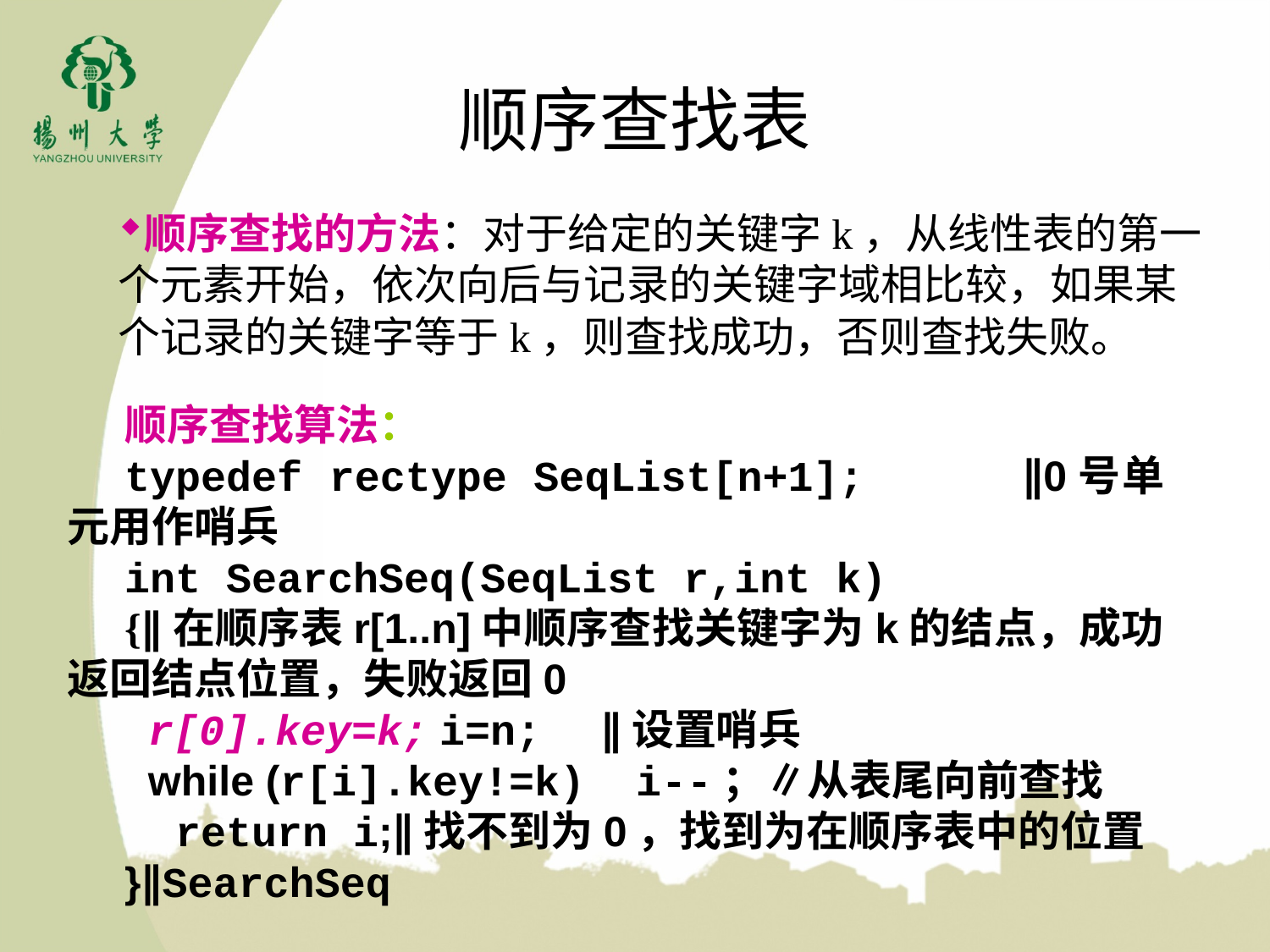

顺序查找表
顺序查找的方法：对于给定的关键字k，从线性表的第一个元素开始，依次向后与记录的关键字域相比较，如果某个记录的关键字等于k，则查找成功，否则查找失败。
顺序查找算法：
typedef rectype SeqList[n+1];            ∥0号单元用作哨兵
int SearchSeq(SeqList r,int k)
{∥在顺序表r[1..n]中顺序查找关键字为k的结点，成功返回结点位置，失败返回0
  r[0].key=k; i=n;     ∥设置哨兵
  while (r[i].key!=k)  i--；∥从表尾向前查找
  return i;∥找不到为0，找到为在顺序表中的位置
}∥SearchSeq
6